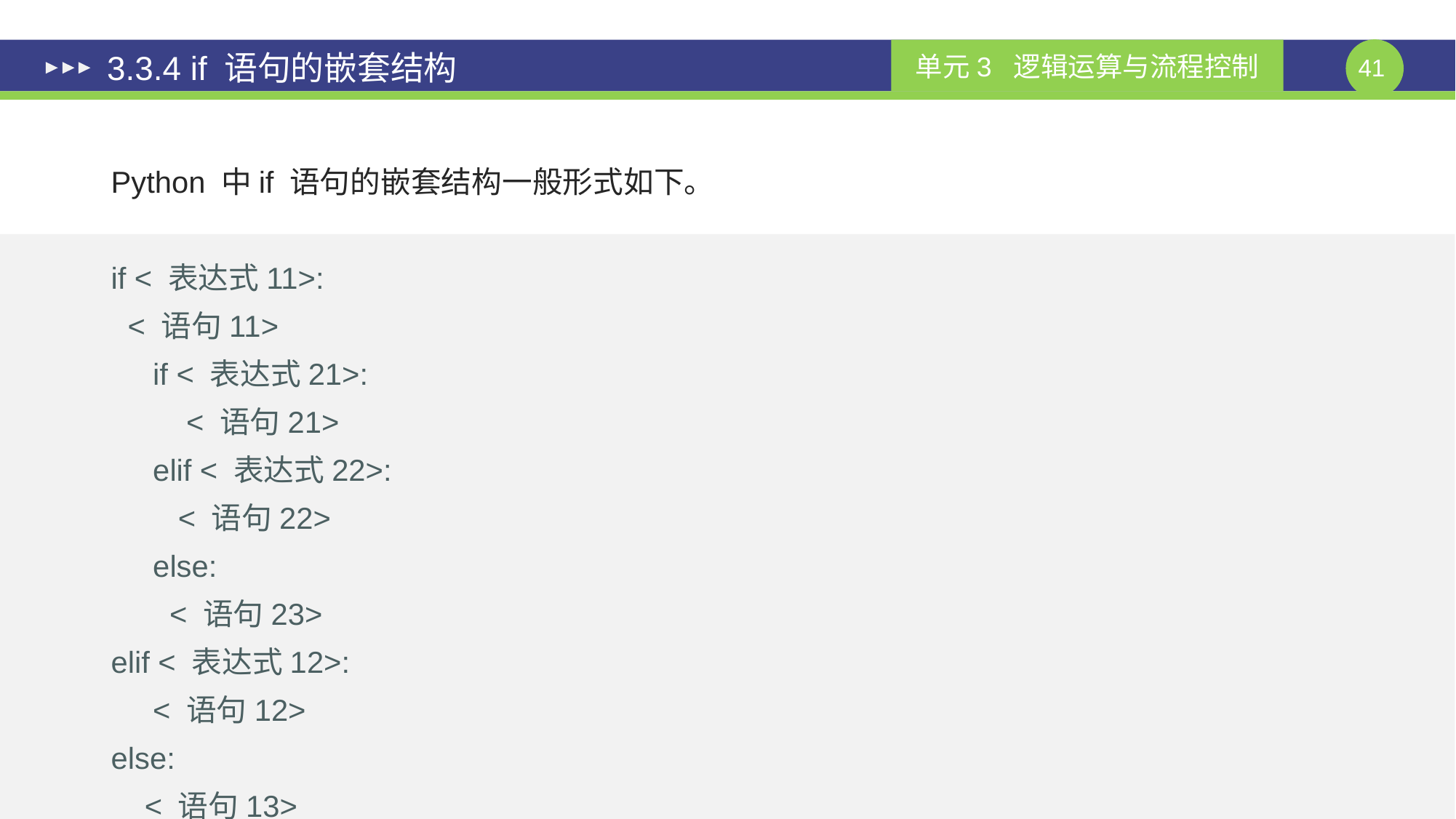

# 3.3.4 if 语句的嵌套结构
Python 中if 语句的嵌套结构一般形式如下。

if < 表达式11>:
  < 语句11>
     if < 表达式21>:
         < 语句21>
     elif < 表达式22>:
        < 语句22>
     else:
       < 语句23>
elif < 表达式12>:
     < 语句12>
else:
    < 语句13>